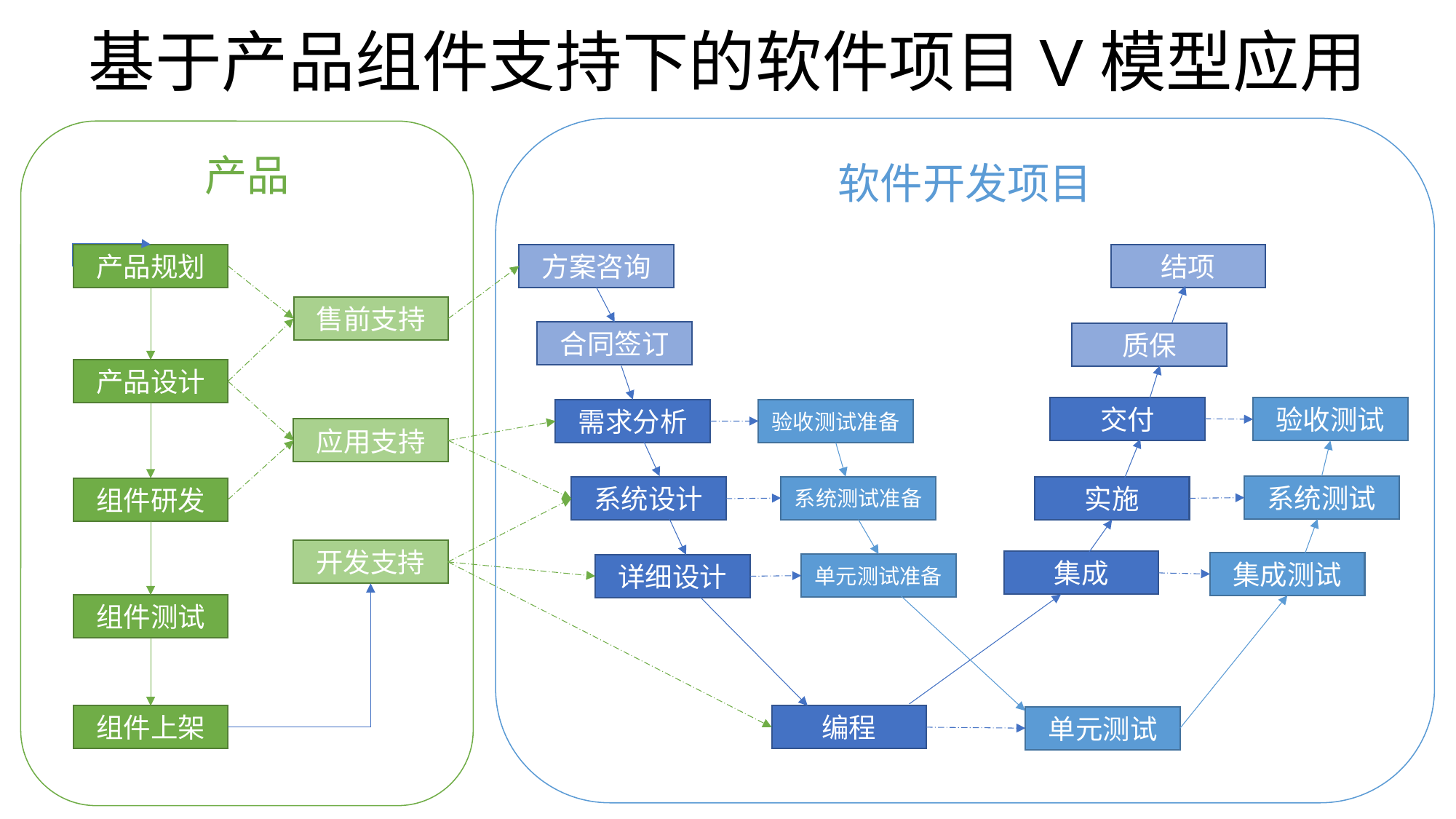

# 基于产品组件支持下的软件项目V模型应用
软件开发项目
产品
产品规划
方案咨询
结项
售前支持
合同签订
质保
产品设计
交付
验收测试
验收测试准备
需求分析
应用支持
系统测试
系统测试准备
实施
系统设计
组件研发
开发支持
集成
集成测试
单元测试准备
详细设计
组件测试
组件上架
编程
单元测试